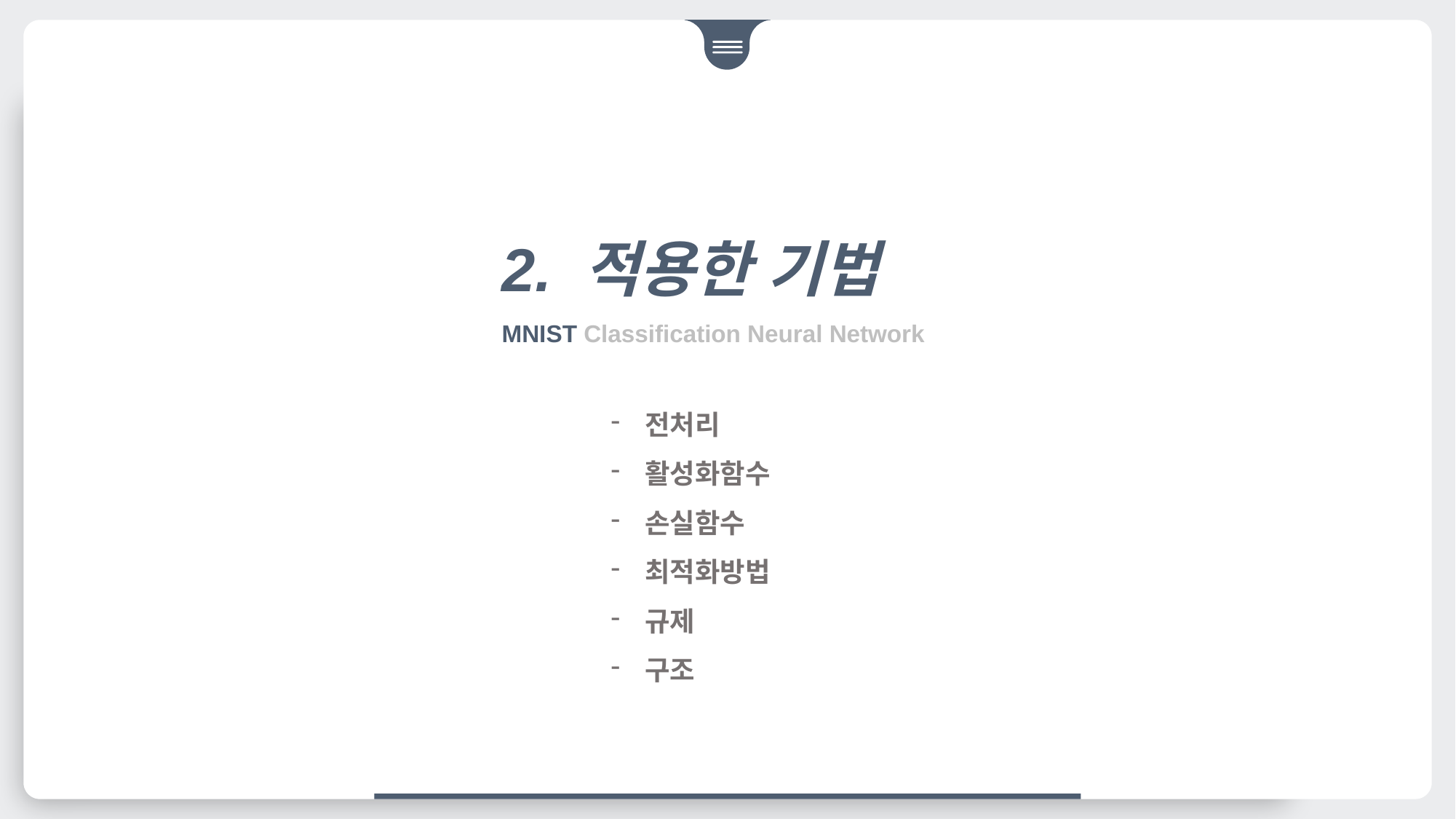

2. 적용한 기법
MNIST Classification Neural Network

전처리
활성화함수
손실함수
최적화방법
규제
구조